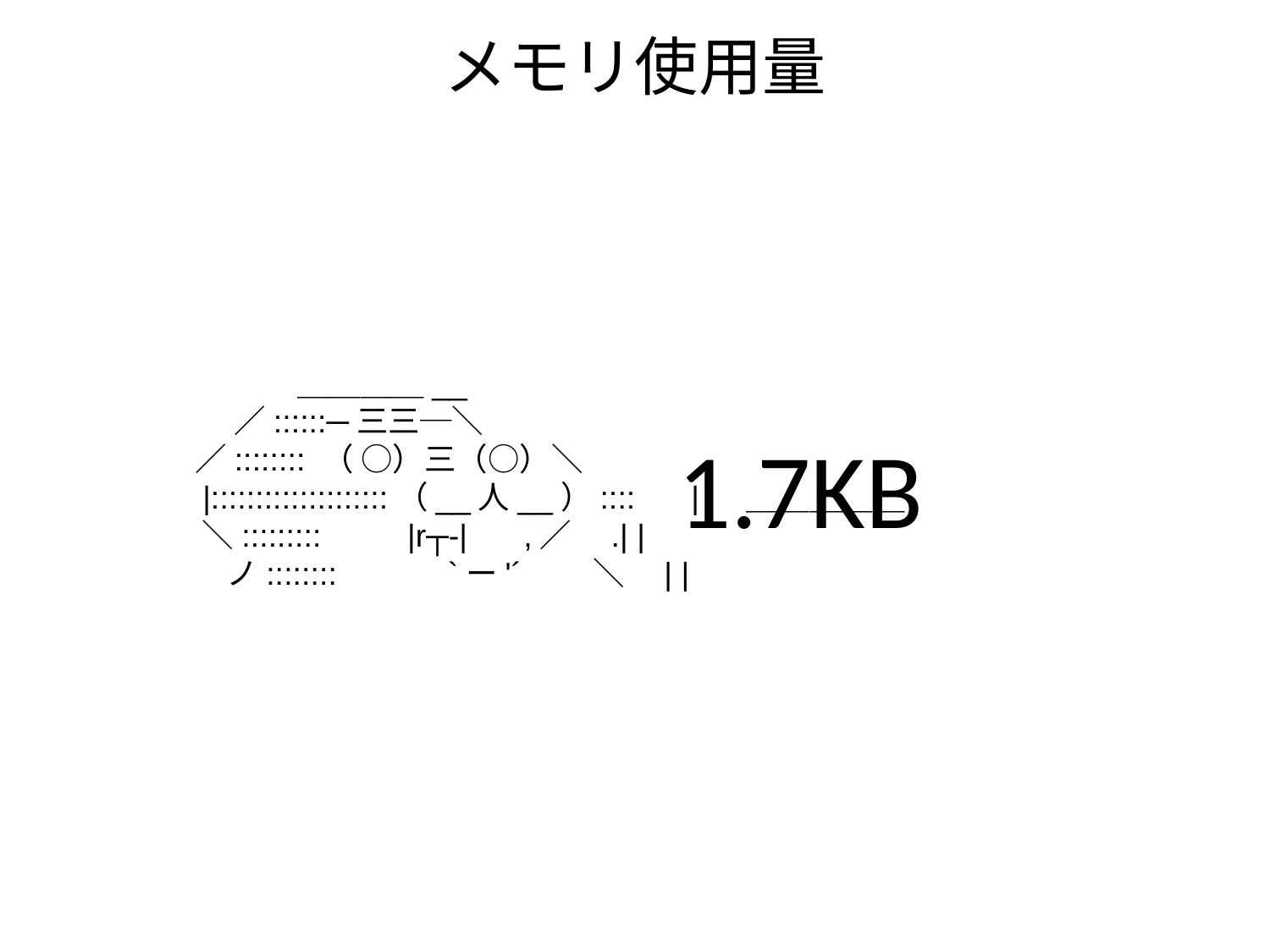

# メモリ使用量
　　　 　　＿＿＿＿__
　　　 ／::::::─三三─＼
　　／:::::::: （ ○）三（○）＼
　　|::::::::::::::::::::（__人__）:::: 　|　 ＿＿＿＿＿
　 　＼:::::::::　 　|r┬-| 　,／　.| |
　　　ノ::::::::　　　`ー'´　　＼　| |
1.7KB